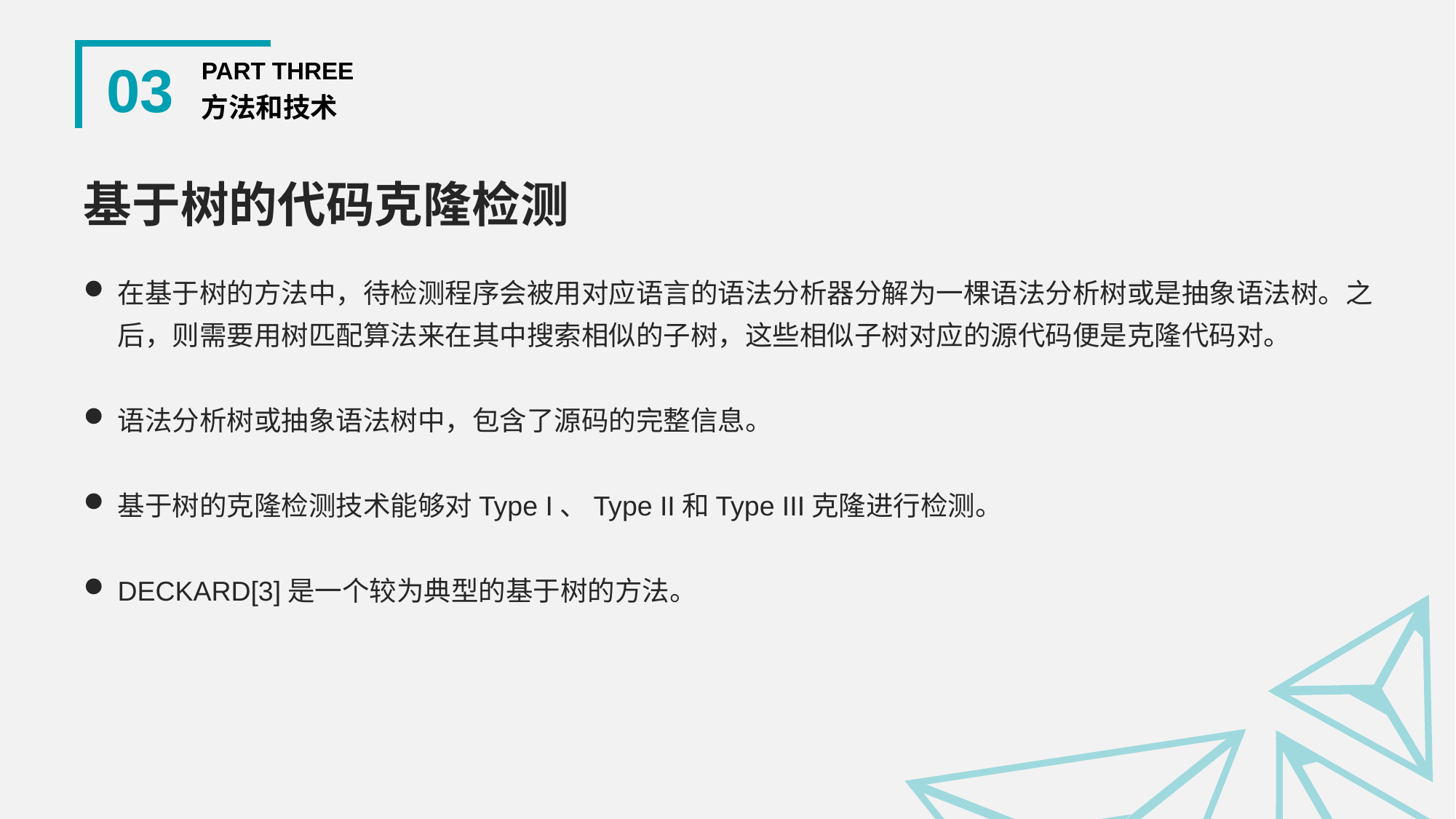

03
PART THREE
方法和技术
基于树的代码克隆检测
在基于树的方法中，待检测程序会被用对应语言的语法分析器分解为一棵语法分析树或是抽象语法树。之后，则需要用树匹配算法来在其中搜索相似的子树，这些相似子树对应的源代码便是克隆代码对。

语法分析树或抽象语法树中，包含了源码的完整信息。

基于树的克隆检测技术能够对Type I、Type II和Type III克隆进行检测。

DECKARD[3]是一个较为典型的基于树的方法。